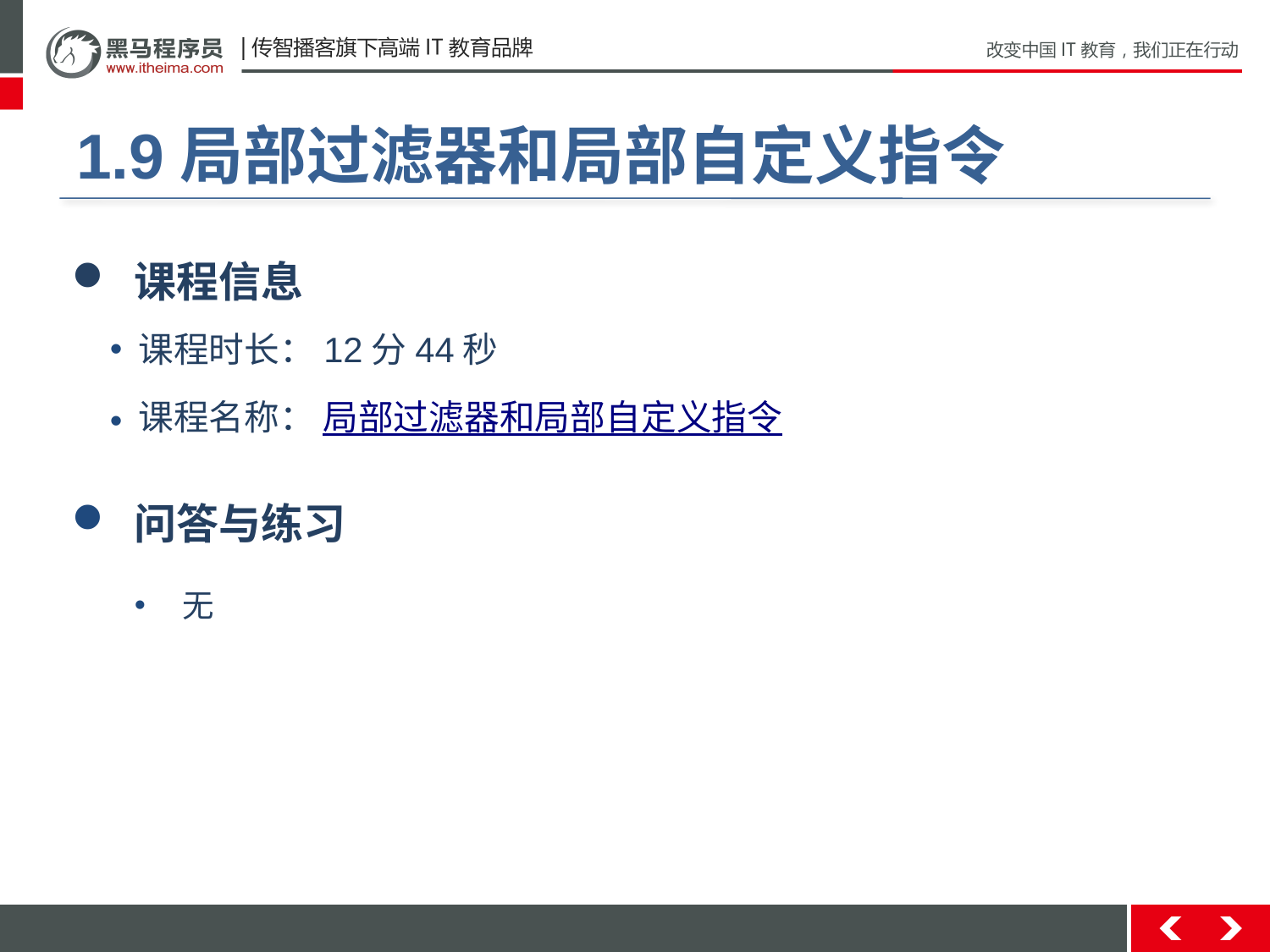

#
1.9局部过滤器和局部自定义指令
 课程信息
 课程时长：12分44秒
 课程名称： 局部过滤器和局部自定义指令
 问答与练习
无